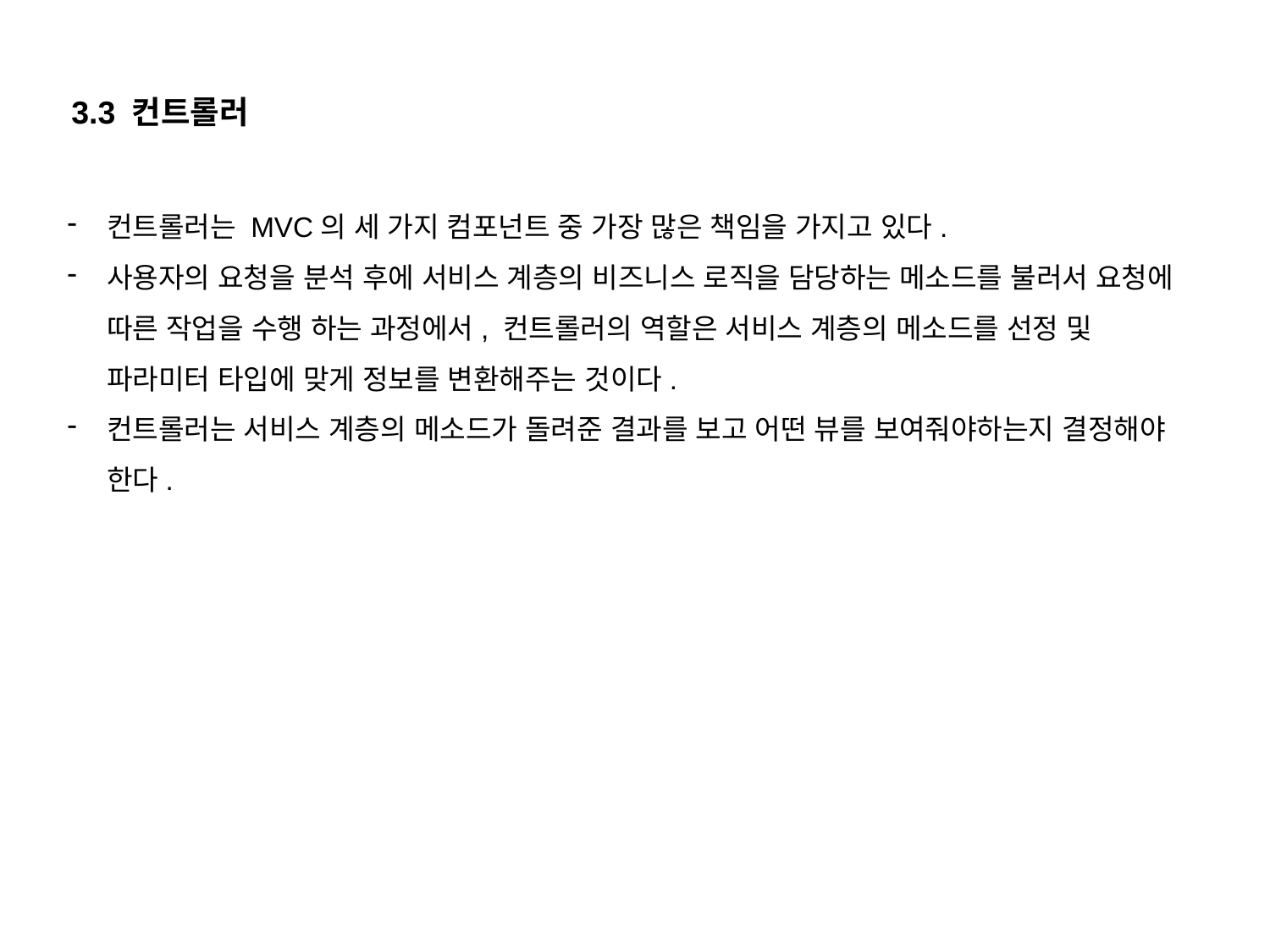

3.3 컨트롤러
컨트롤러는 MVC의 세 가지 컴포넌트 중 가장 많은 책임을 가지고 있다.
사용자의 요청을 분석 후에 서비스 계층의 비즈니스 로직을 담당하는 메소드를 불러서 요청에 따른 작업을 수행 하는 과정에서, 컨트롤러의 역할은 서비스 계층의 메소드를 선정 및 파라미터 타입에 맞게 정보를 변환해주는 것이다.
컨트롤러는 서비스 계층의 메소드가 돌려준 결과를 보고 어떤 뷰를 보여줘야하는지 결정해야 한다.